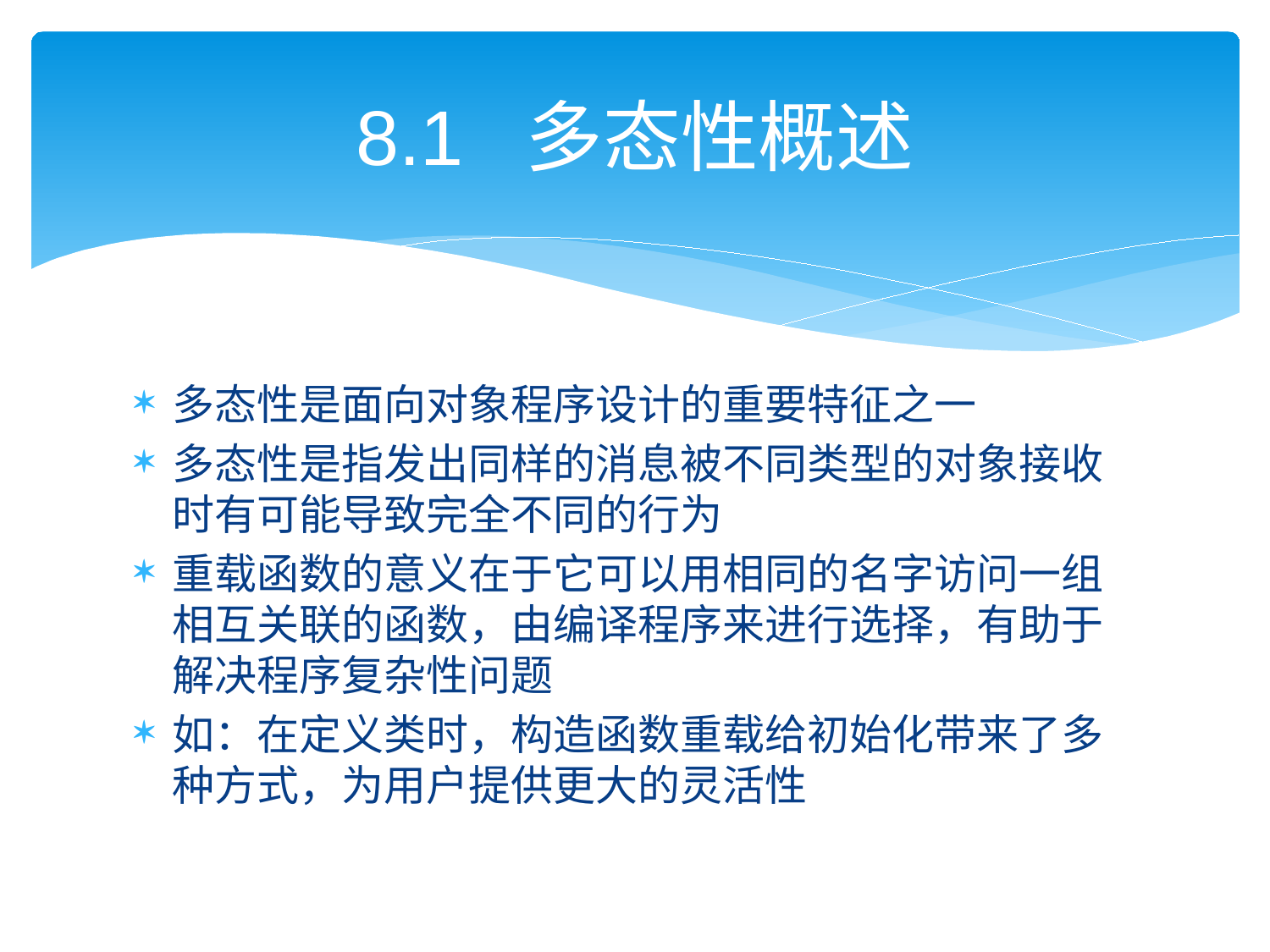

# 8.1  多态性概述
多态性是面向对象程序设计的重要特征之一
多态性是指发出同样的消息被不同类型的对象接收时有可能导致完全不同的行为
重载函数的意义在于它可以用相同的名字访问一组相互关联的函数，由编译程序来进行选择，有助于解决程序复杂性问题
如：在定义类时，构造函数重载给初始化带来了多种方式，为用户提供更大的灵活性